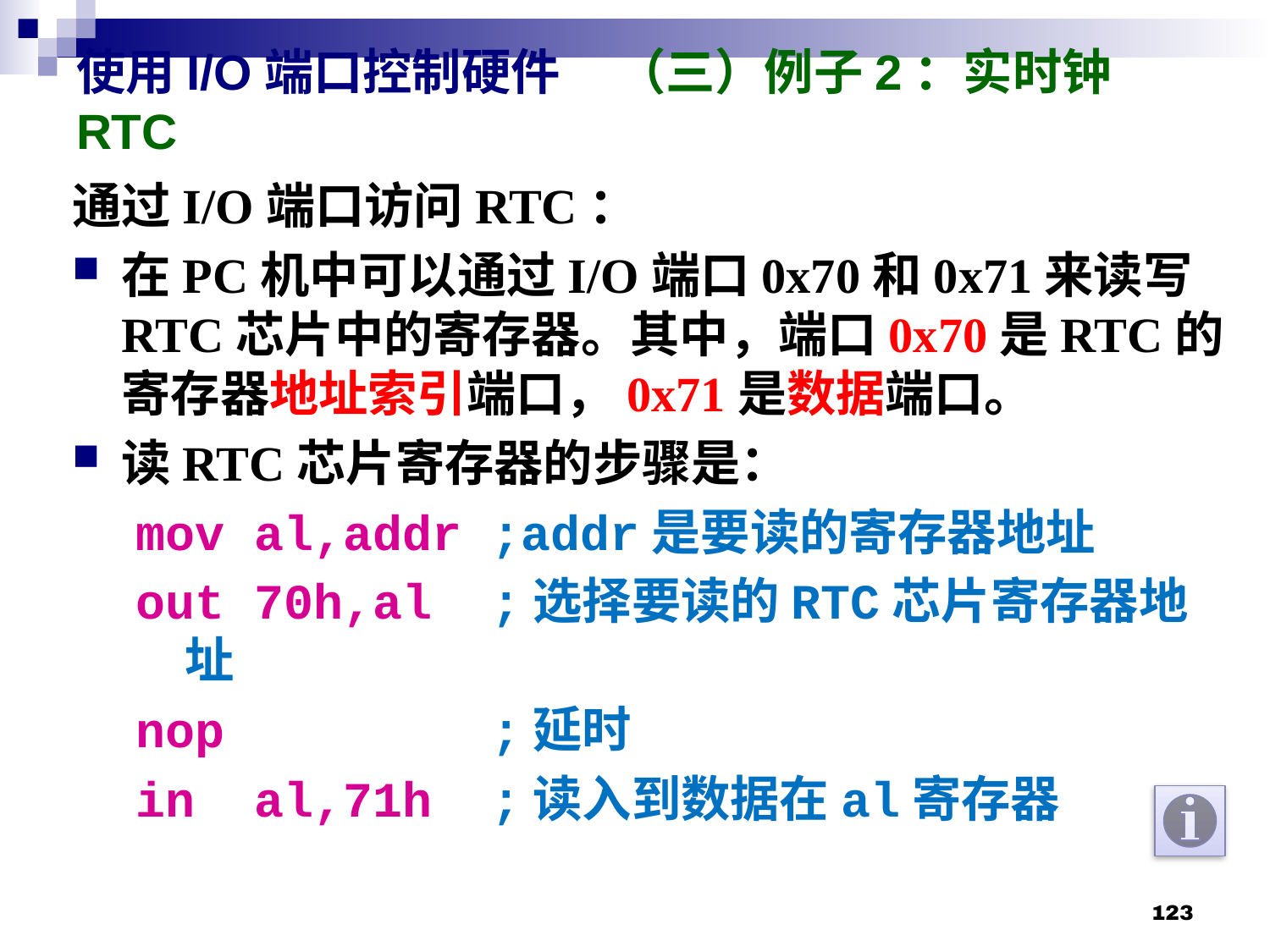

# 使用I/O端口控制硬件     （三）例子2：实时钟 RTC
通过I/O端口访问RTC：
在PC机中可以通过I/O端口0x70和0x71来读写RTC芯片中的寄存器。其中，端口0x70是RTC的寄存器地址索引端口，0x71是数据端口。
读RTC芯片寄存器的步骤是：
mov al,addr ;addr是要读的寄存器地址
out 70h,al  ;选择要读的RTC芯片寄存器地址
nop         ;延时
in  al,71h  ;读入到数据在al寄存器

123